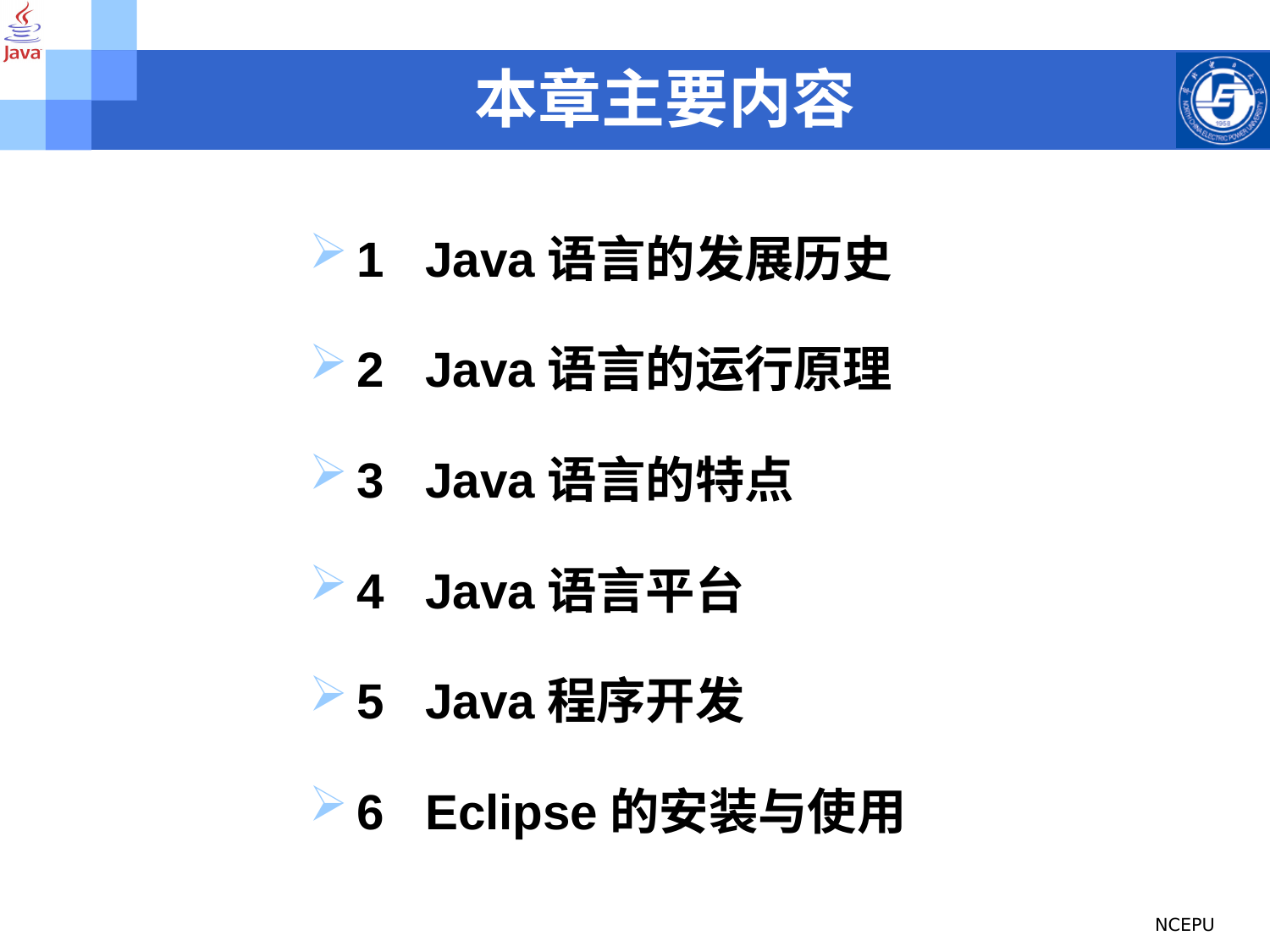

# 本章主要内容
1   Java语言的发展历史
2   Java语言的运行原理
3   Java语言的特点
4   Java语言平台
5   Java程序开发
6   Eclipse的安装与使用

NCEPU